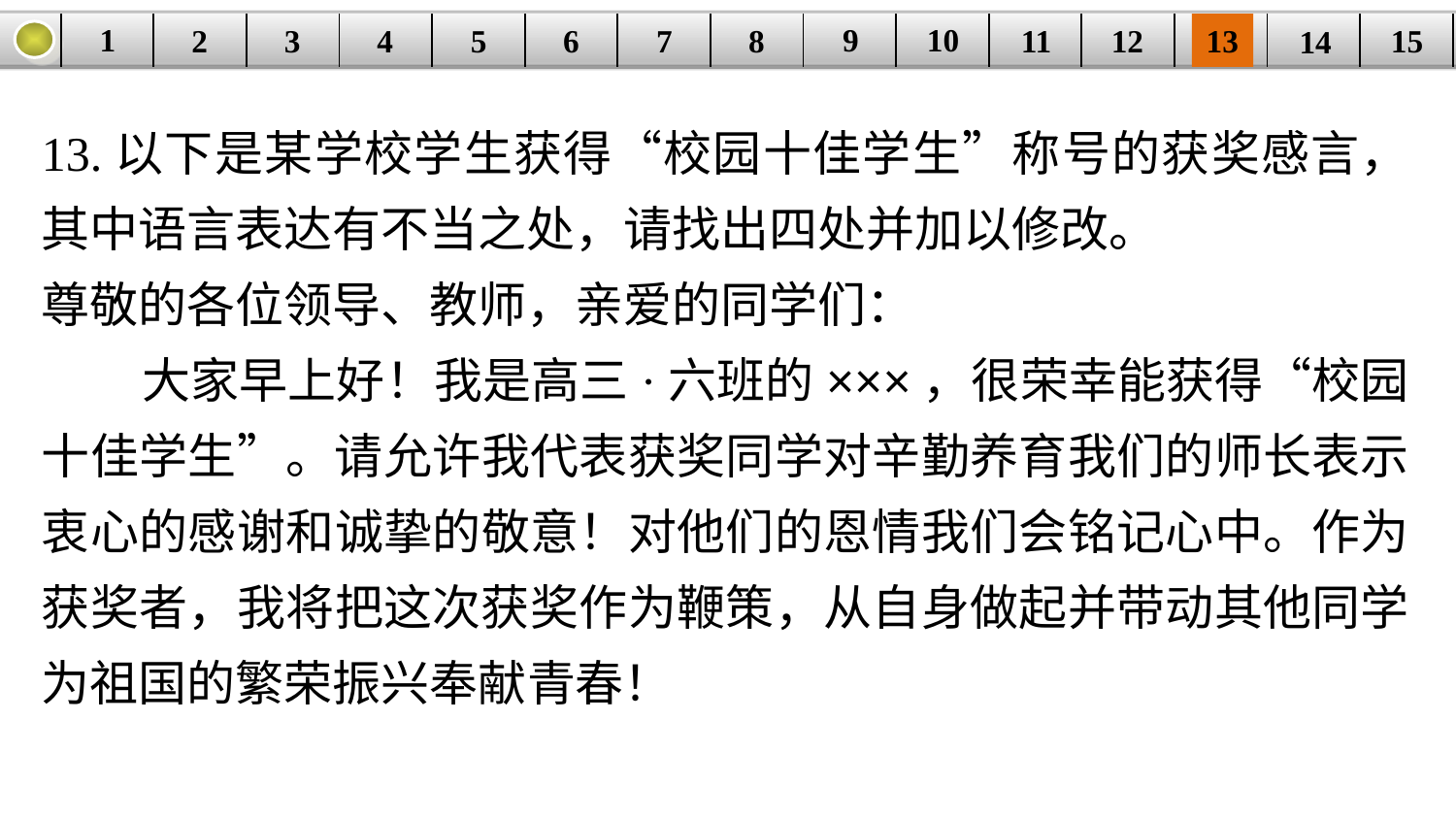

9
10
1
3
4
5
6
8
11
2
12
15
|  |  |  |  |  |  |  |  |  |  |  |  |  |  |  |
| --- | --- | --- | --- | --- | --- | --- | --- | --- | --- | --- | --- | --- | --- | --- |
7
13
14

13.以下是某学校学生获得“校园十佳学生”称号的获奖感言，其中语言表达有不当之处，请找出四处并加以修改。
尊敬的各位领导、教师，亲爱的同学们：
        大家早上好！我是高三·六班的×××，很荣幸能获得“校园十佳学生”。请允许我代表获奖同学对辛勤养育我们的师长表示衷心的感谢和诚挚的敬意！对他们的恩情我们会铭记心中。作为获奖者，我将把这次获奖作为鞭策，从自身做起并带动其他同学为祖国的繁荣振兴奉献青春！